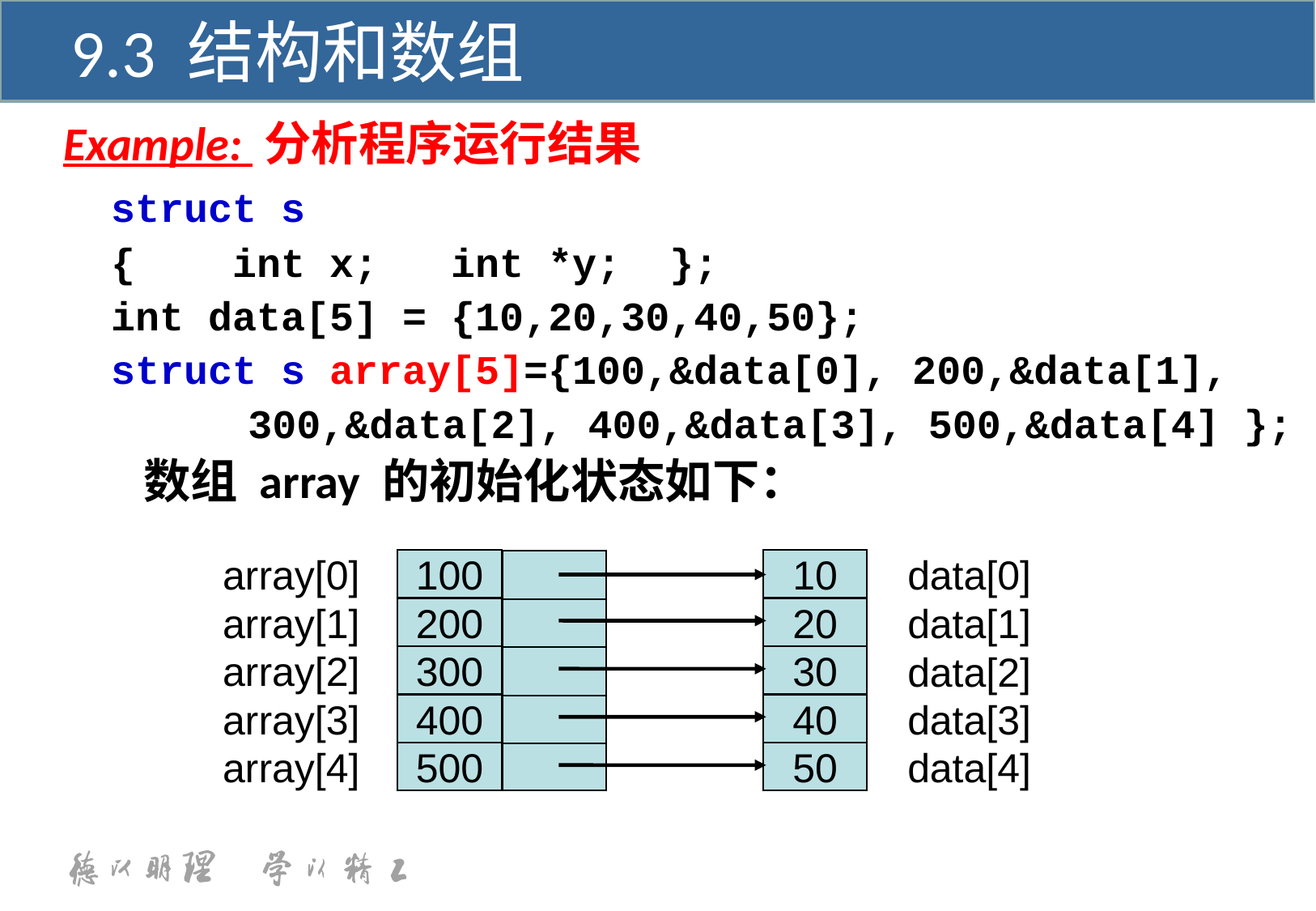

9.3 结构和数组
Example: 分析程序运行结果
	struct s
	{	int x;   int *y;  };
	int data[5] = {10,20,30,40,50};
	struct s array[5]={100,&data[0], 200,&data[1],
300,&data[2], 400,&data[3], 500,&data[4] };
	  数组 array 的初始化状态如下：
array[0]
100

array[1]
200

array[2]
300

array[3]
400

array[4]
500

data[0]
10
data[1]
20
data[2]
30
data[3]
40
data[4]
50